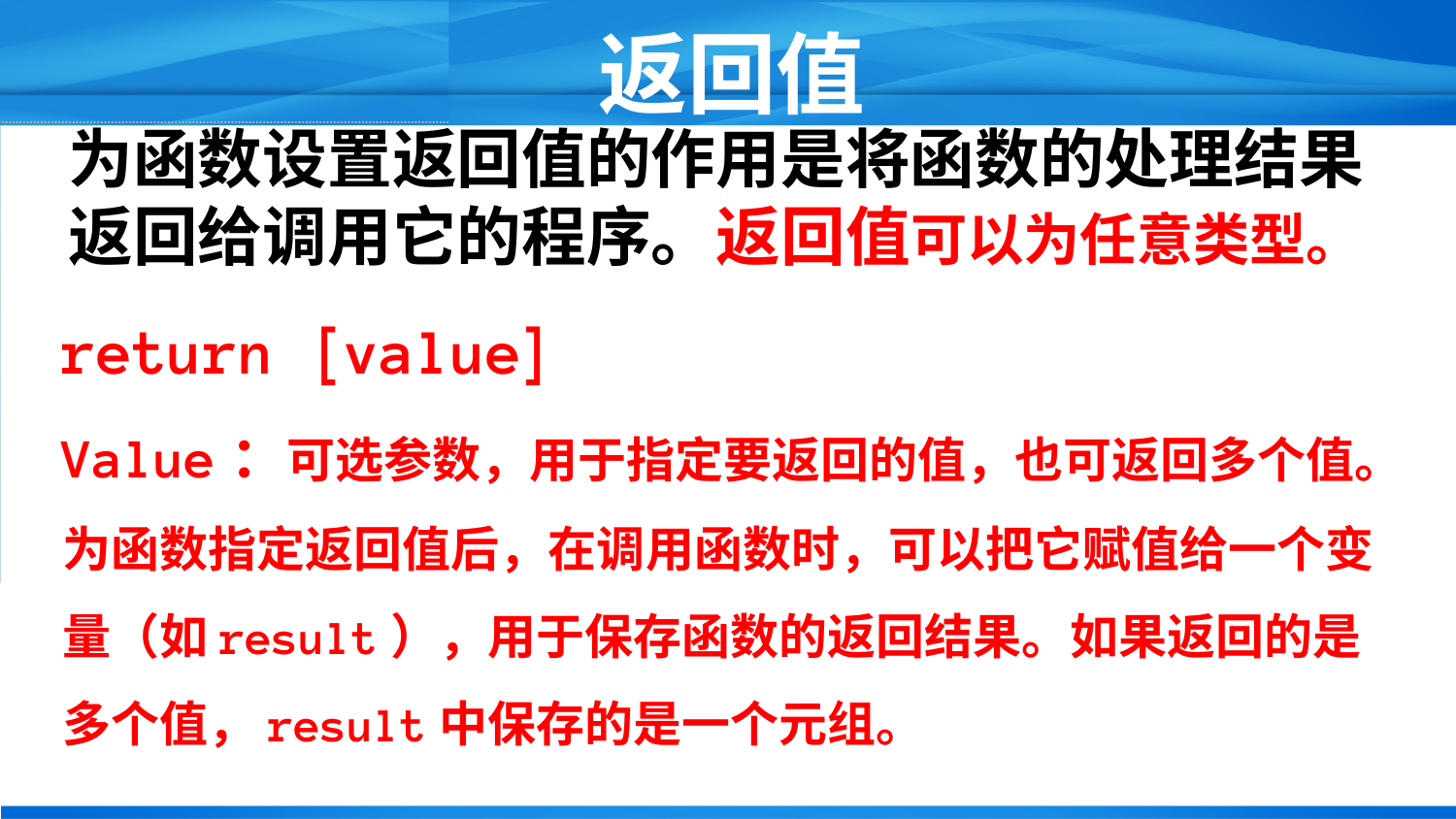

# 返回值
为函数设置返回值的作用是将函数的处理结果返回给调用它的程序。返回值可以为任意类型。
return [value]
Value：可选参数，用于指定要返回的值，也可返回多个值。
为函数指定返回值后，在调用函数时，可以把它赋值给一个变量（如result），用于保存函数的返回结果。如果返回的是多个值，result中保存的是一个元组。